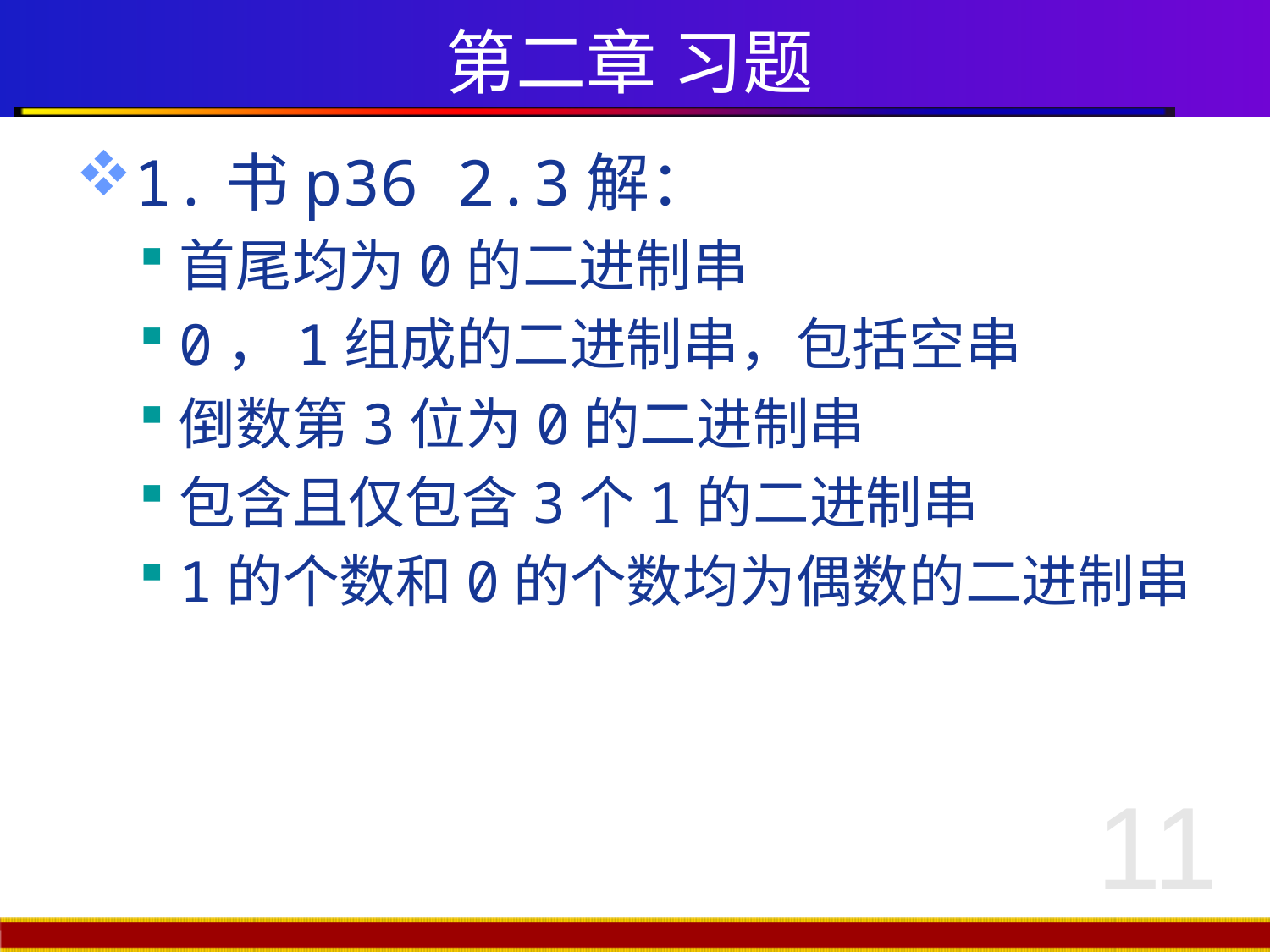

# 第二章 习题
1.书p36 2.3解：
首尾均为0的二进制串
0，1组成的二进制串，包括空串
倒数第3位为0的二进制串
包含且仅包含3个1的二进制串
1的个数和0的个数均为偶数的二进制串
11